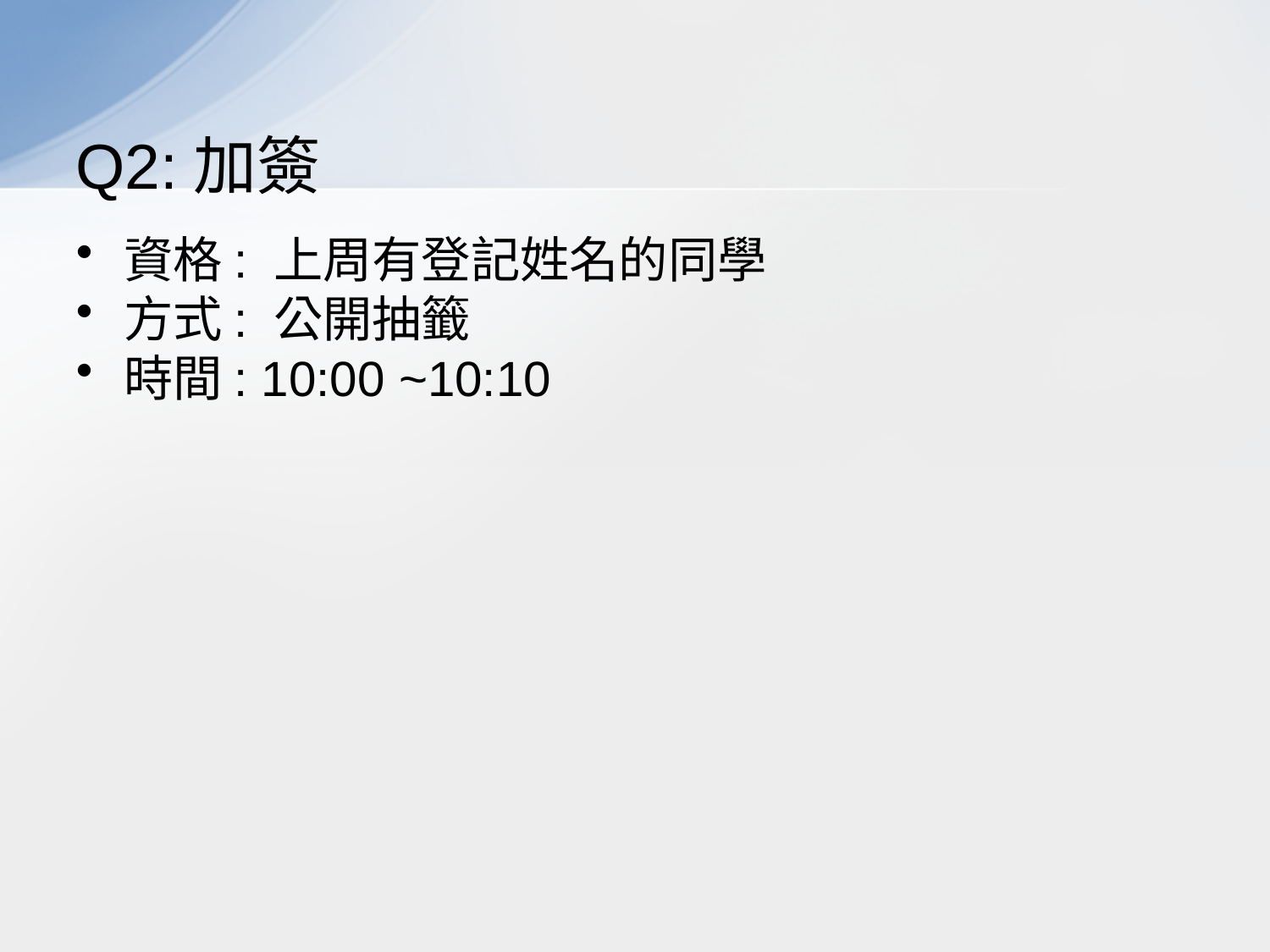

# Q2:加簽
資格: 上周有登記姓名的同學
方式: 公開抽籤
時間: 10:00 ~10:10